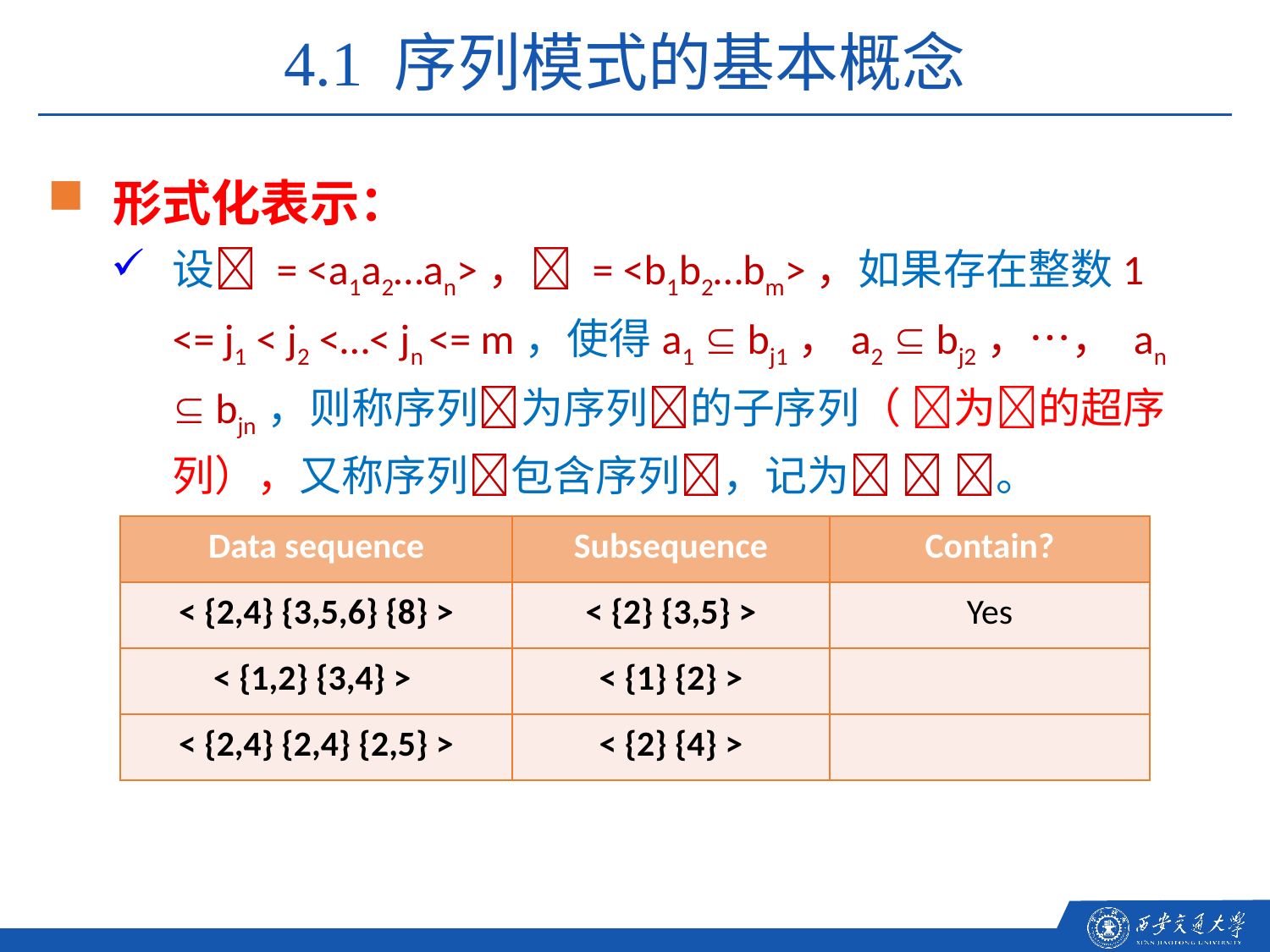

4.1 序列模式的基本概念
形式化表示：
设α = <a1a2…an>，β = <b1b2…bm>，如果存在整数1 <= j1 < j2 <…< jn <= m，使得a1 ⊆ bj1，a2 ⊆ bj2，…， an ⊆ bjn，则称序列α为序列β的子序列（ β为α的超序列），又称序列β包含序列α，记为α ⊆ β。
| Data sequence | Subsequence | Contain? |
| --- | --- | --- |
| < {2,4} {3,5,6} {8} > | < {2} {3,5} > | Yes |
| < {1,2} {3,4} > | < {1} {2} > |  |
| < {2,4} {2,4} {2,5} > | < {2} {4} > |  |